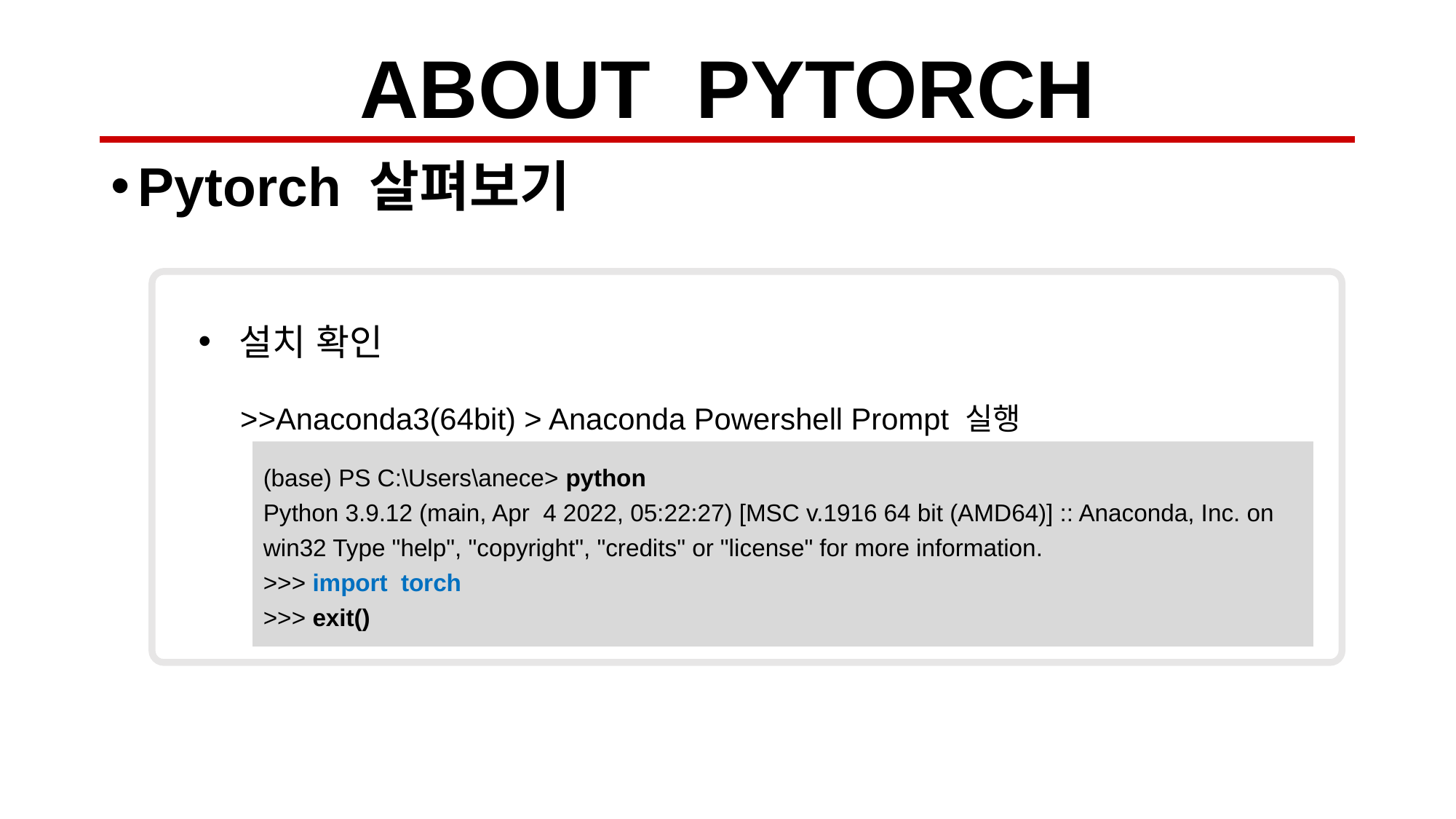

# ABOUT  PYTORCH
Pytorch 살펴보기

설치 확인
     >>Anaconda3(64bit) > Anaconda Powershell Prompt 실행

(base) PS C:\Users\anece> python
Python 3.9.12 (main, Apr  4 2022, 05:22:27) [MSC v.1916 64 bit (AMD64)] :: Anaconda, Inc. on win32 Type "help", "copyright", "credits" or "license" for more information.
>>> import  torch
>>> exit()